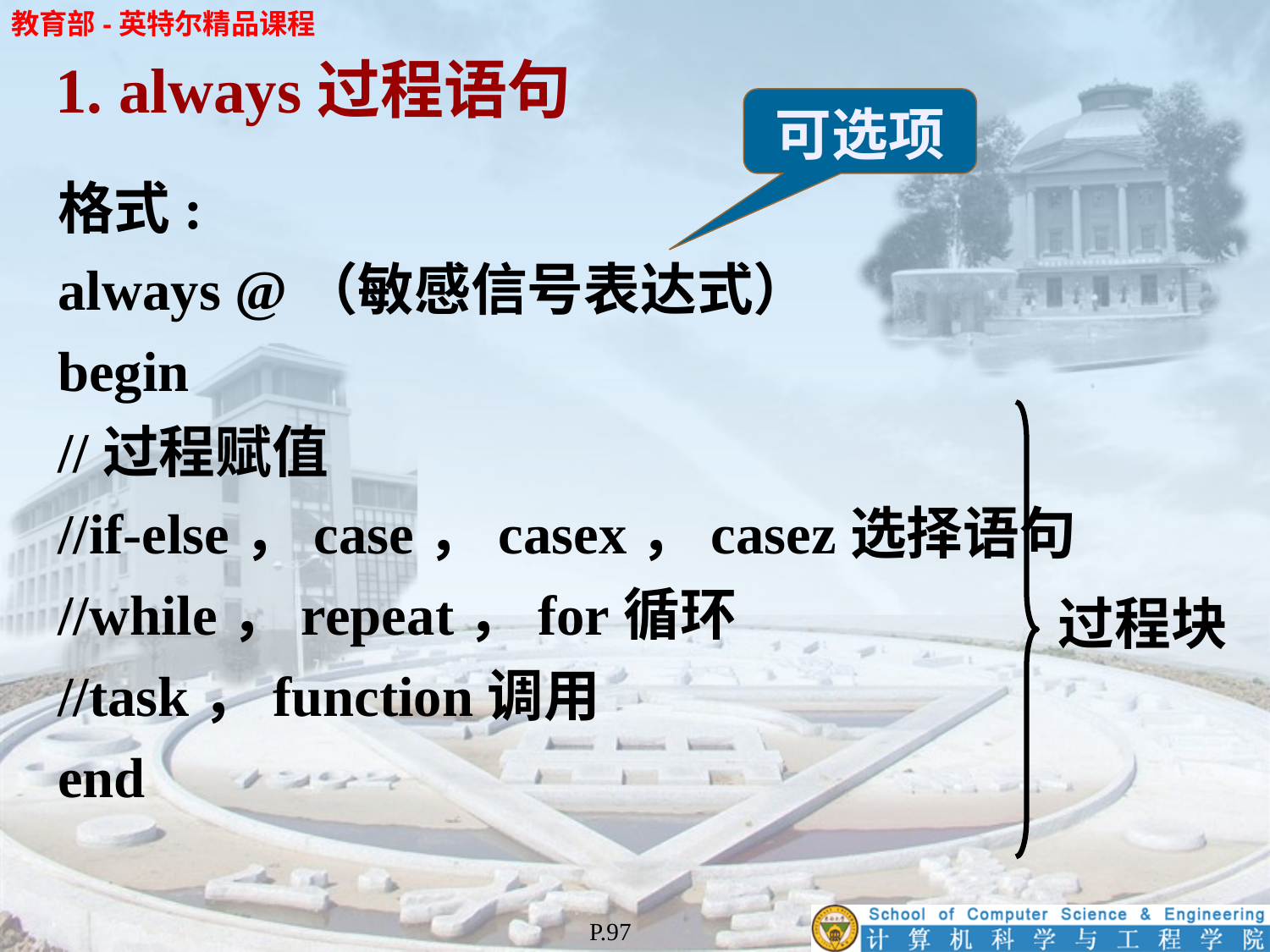

1. always过程语句
可选项
格式:
always @（敏感信号表达式）
begin
//过程赋值
//if-else，case，casex，casez选择语句
//while，repeat，for循环
//task，function调用
end

过程块
P.97